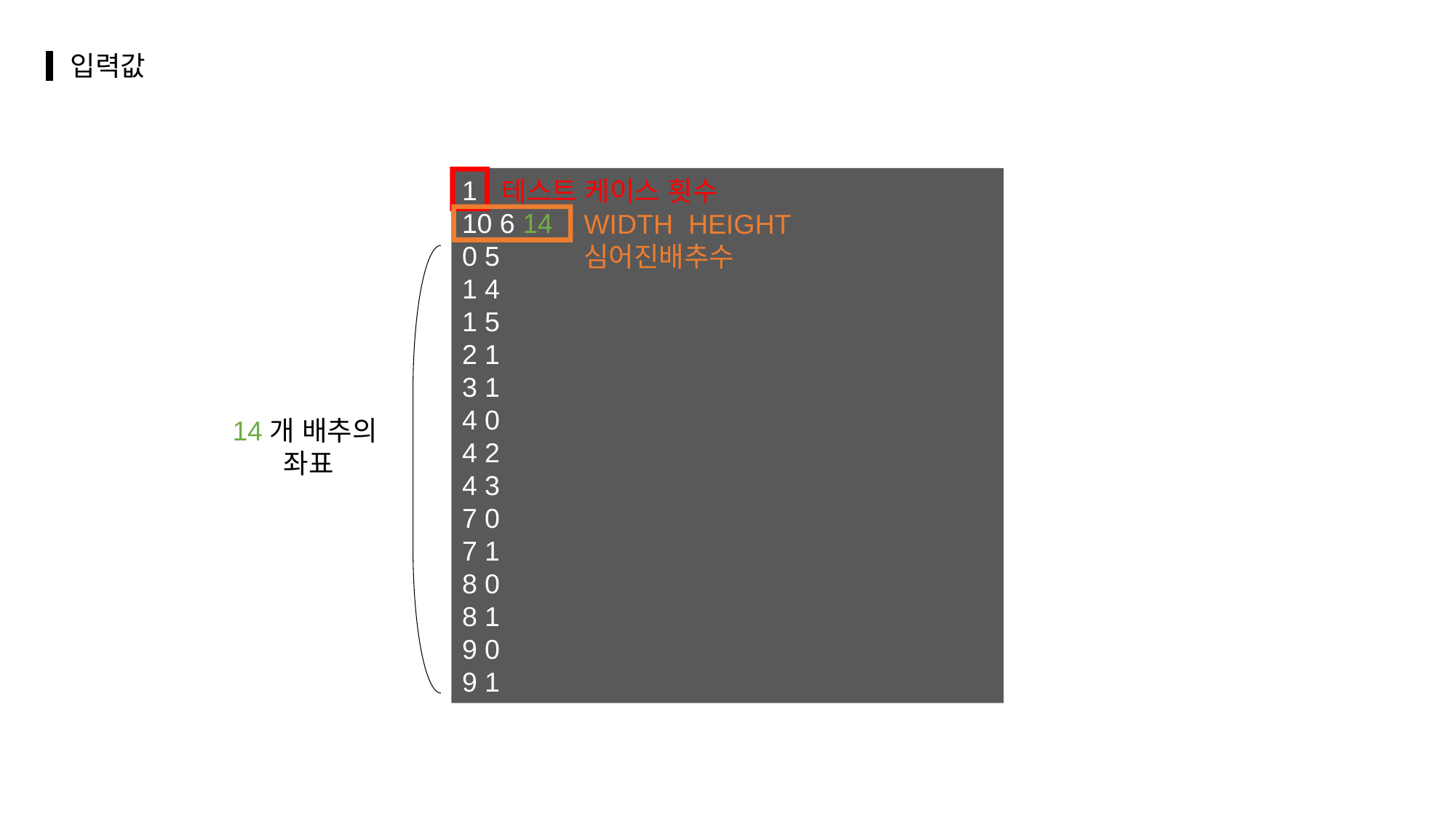

입력값
medium
bold

1
10 6 14
0 5
1 4
1 5
2 1
3 1
4 0
4 2
4 3
7 0
7 1
8 0
8 1
9 0
9 1
테스트 케이스 횟수
extrabold
WIDTH  HEIGHT  심어진배추수

code
주제
14개 배추의
좌표